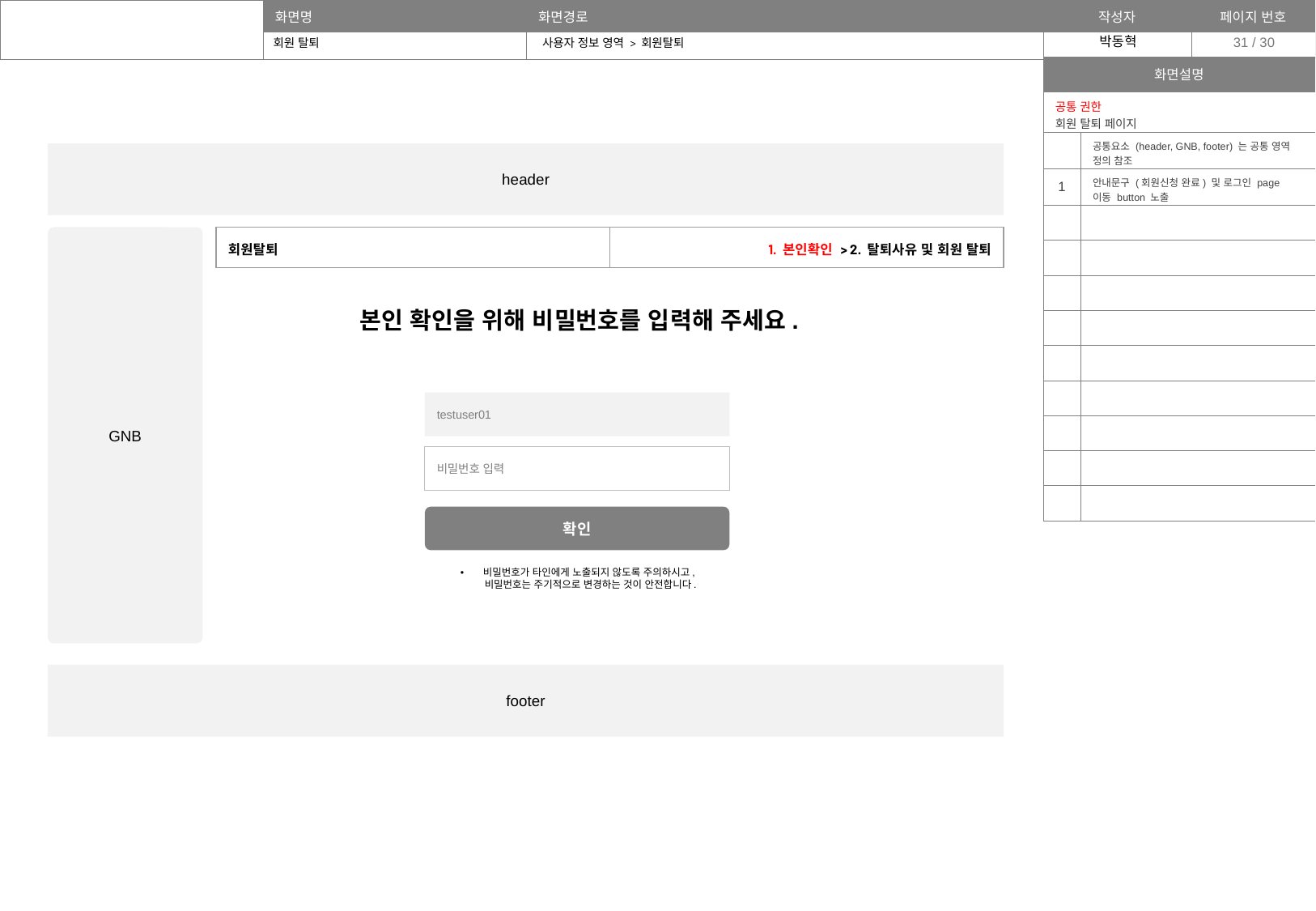

확인 버튼 유효성 체크 정의

비밀번호 안내문구 삭제 검토
31
회원 탈퇴
사용자 정보 영역 > 회원탈퇴
| 화면설명 |  |
| --- | --- |
| 공통 권한 회원 탈퇴 페이지 |  |
|  | 공통요소 (header, GNB, footer) 는 공통 영역 정의 참조 |
| 1 | 안내문구 (회원신청 완료) 및 로그인 page 이동 button 노출 |
|  |  |
|  |  |
|  |  |
|  |  |
|  |  |
|  |  |
|  |  |
|  |  |
|  |  |
header
GNB
| 회원탈퇴 | 1. 본인확인 > 2. 탈퇴사유 및 회원 탈퇴 |
| --- | --- |
본인 확인을 위해 비밀번호를 입력해 주세요.
testuser01
비밀번호 입력
확인
비밀번호가 타인에게 노출되지 않도록 주의하시고,
비밀번호는 주기적으로 변경하는 것이 안전합니다.
footer